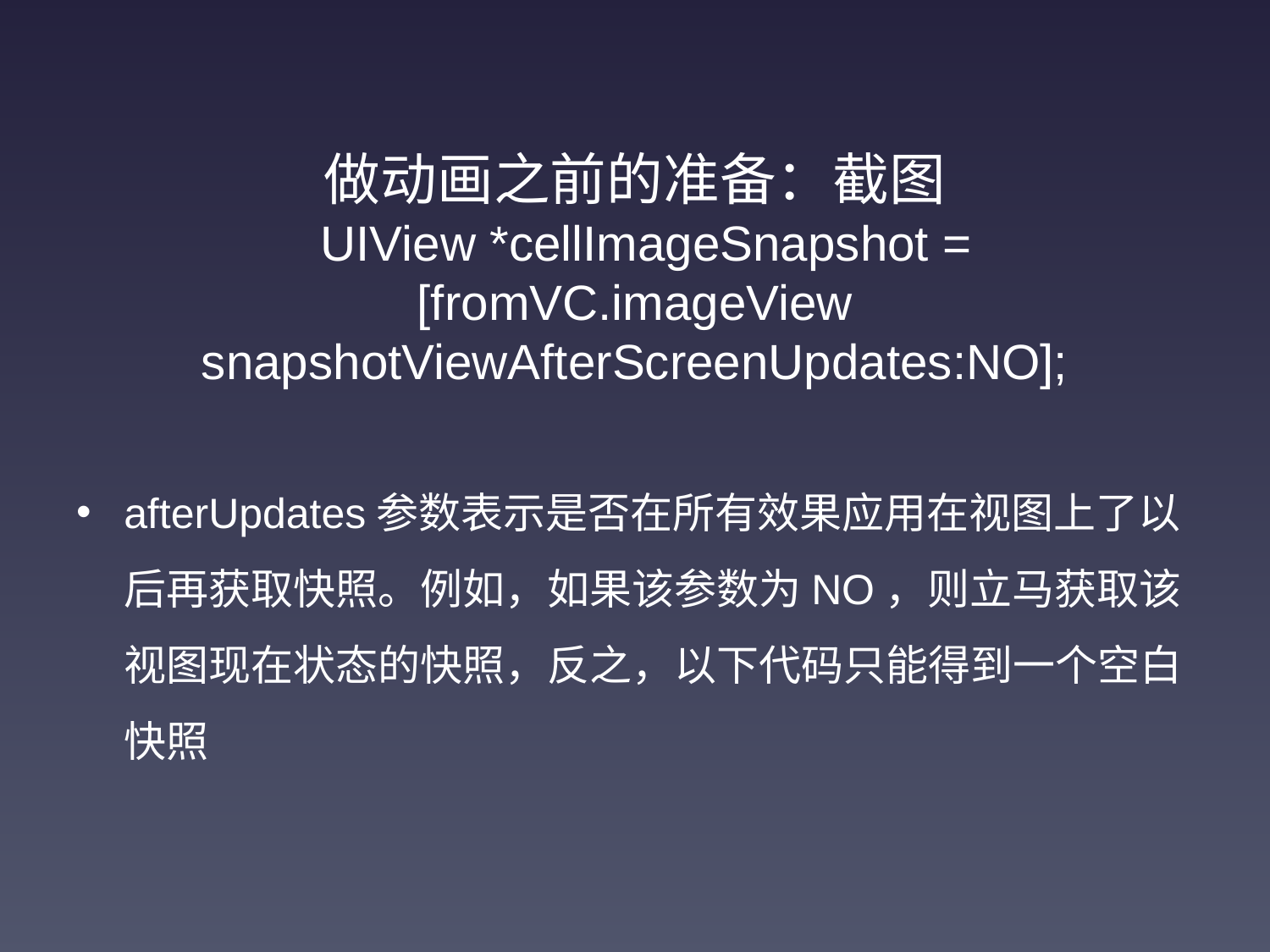

# 做动画之前的准备：截图 UIView *cellImageSnapshot = [fromVC.imageView snapshotViewAfterScreenUpdates:NO];
afterUpdates参数表示是否在所有效果应用在视图上了以后再获取快照。例如，如果该参数为NO，则立马获取该视图现在状态的快照，反之，以下代码只能得到一个空白快照